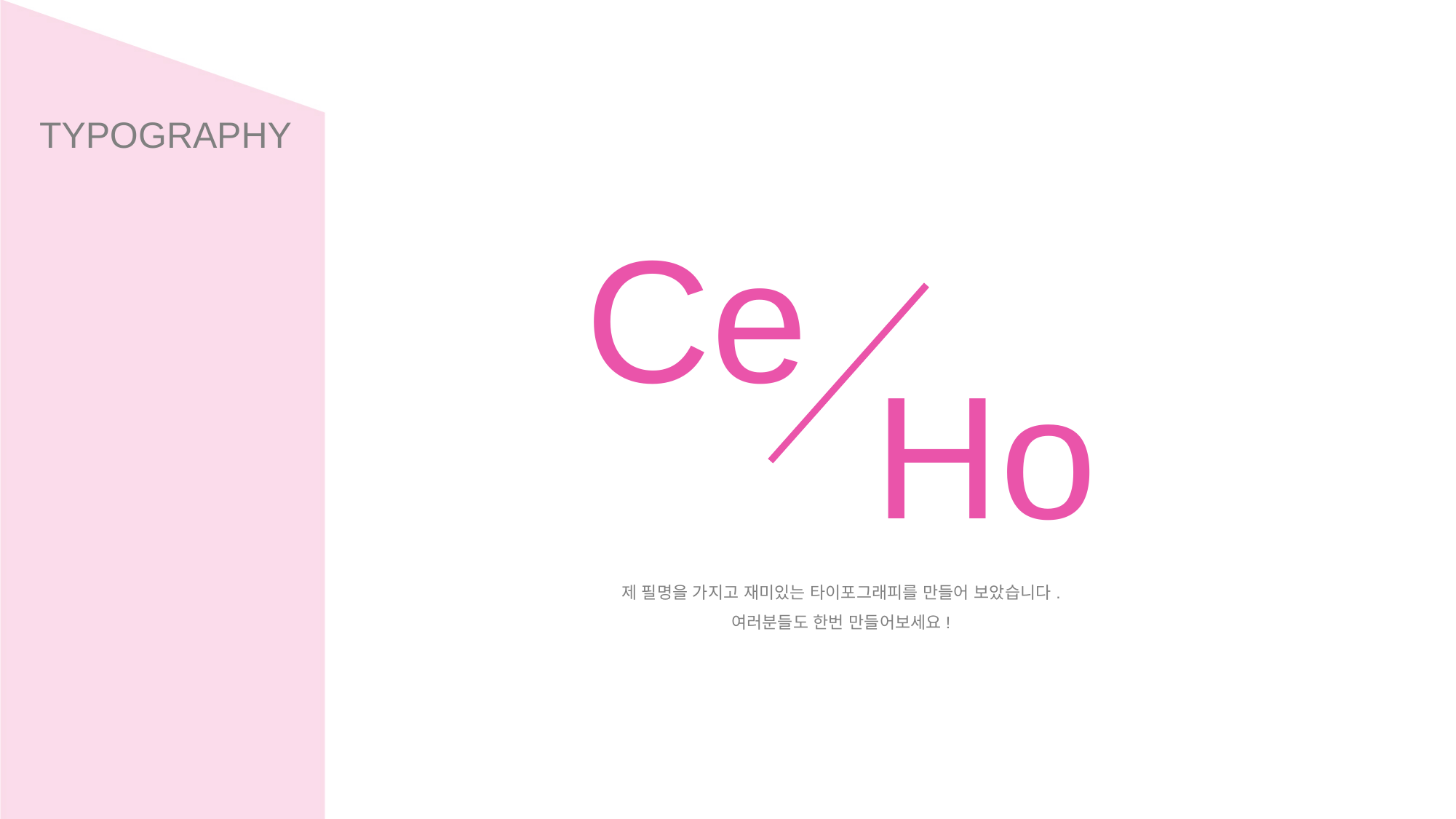

TYPOGRAPHY
Ce
Ho
제 필명을 가지고 재미있는 타이포그래피를 만들어 보았습니다.
여러분들도 한번 만들어보세요!